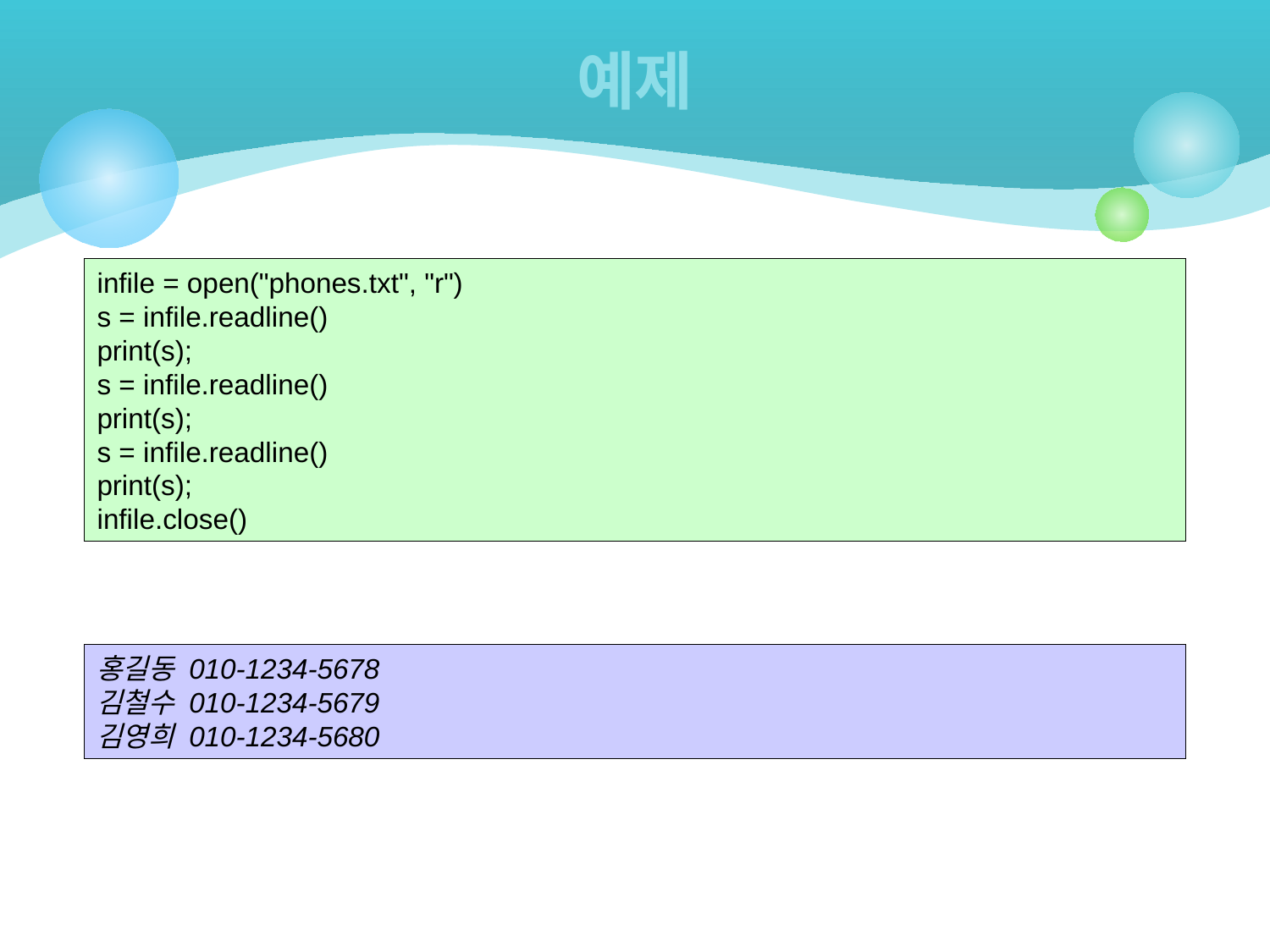

# 예제
infile = open("phones.txt", "r")
s = infile.readline()
print(s);
s = infile.readline()
print(s);
s = infile.readline()
print(s);
infile.close()
홍길동 010-1234-5678
김철수 010-1234-5679
김영희 010-1234-5680